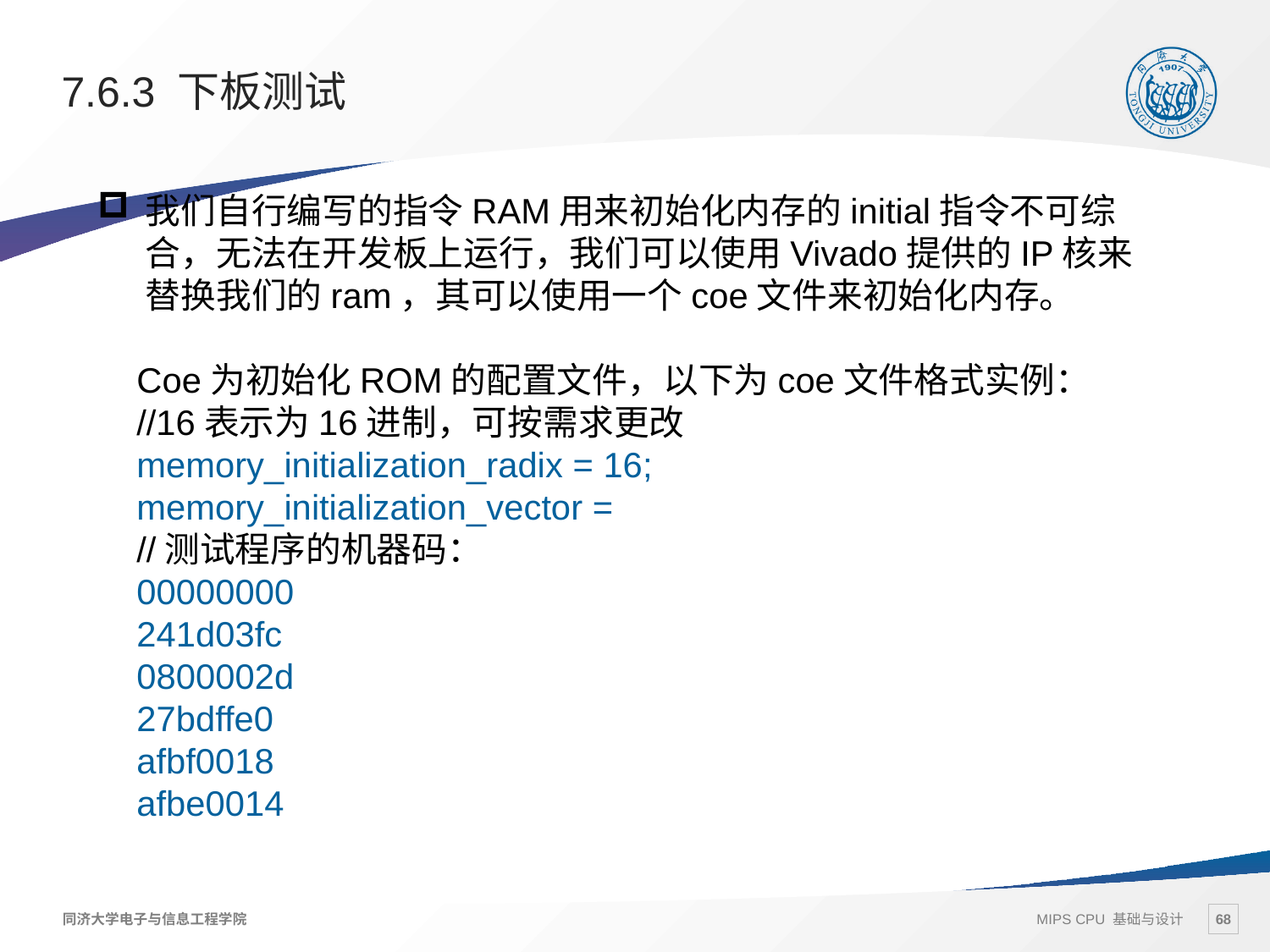

# 7.6.3 下板测试
我们自行编写的指令RAM用来初始化内存的initial指令不可综合，无法在开发板上运行，我们可以使用Vivado提供的IP核来替换我们的ram，其可以使用一个coe文件来初始化内存。

    Coe为初始化ROM的配置文件，以下为coe文件格式实例：
    //16表示为16进制，可按需求更改
    memory_initialization_radix = 16;
    memory_initialization_vector =
    //测试程序的机器码：
    00000000
    241d03fc
    0800002d
    27bdffe0
    afbf0018
    afbe0014